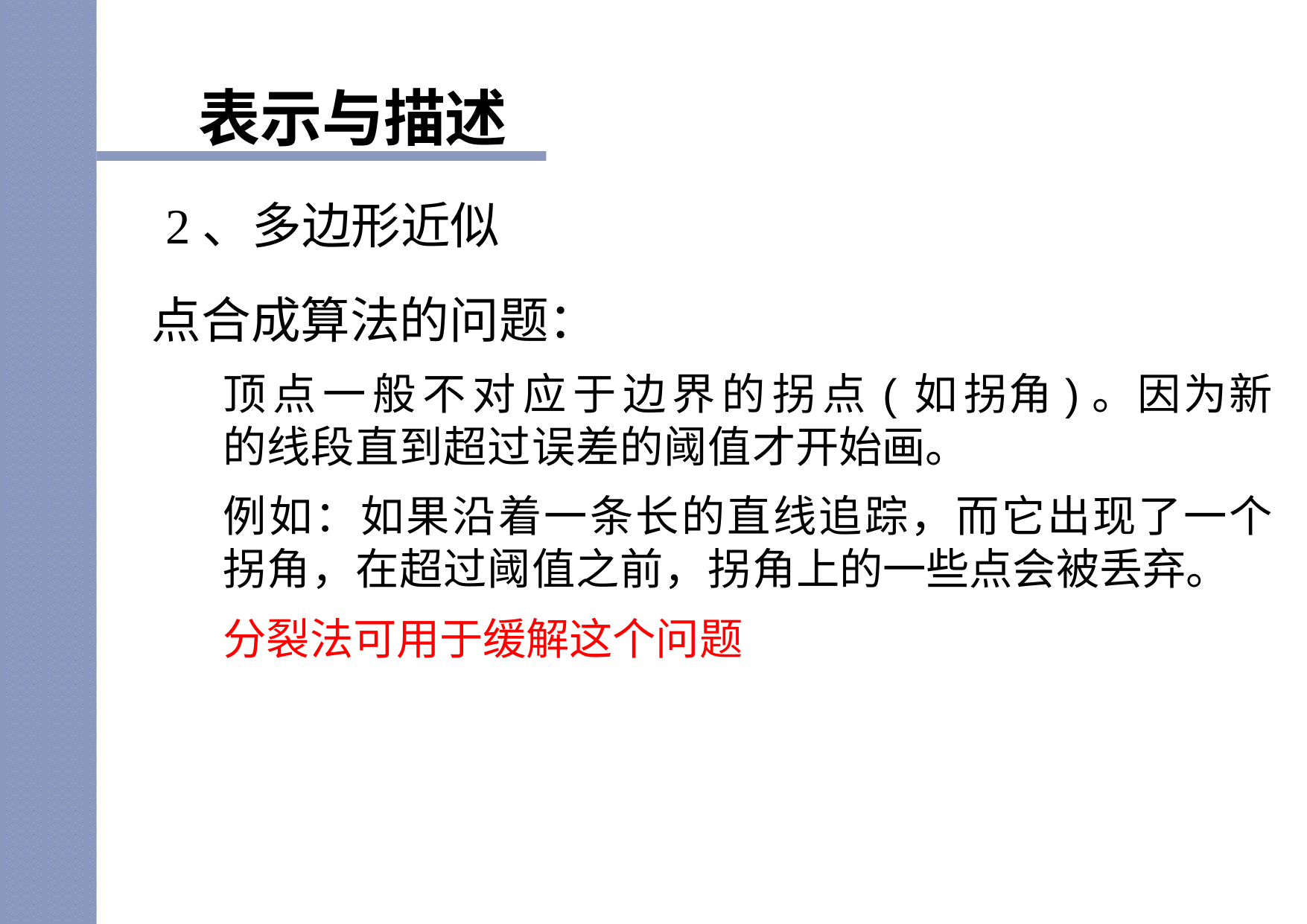

# 表示与描述
2、多边形近似
点合成算法的问题：
顶点一般不对应于边界的拐点(如拐角)。因为新的线段直到超过误差的阈值才开始画。
例如：如果沿着一条长的直线追踪，而它出现了一个拐角，在超过阈值之前，拐角上的一些点会被丢弃。
分裂法可用于缓解这个问题